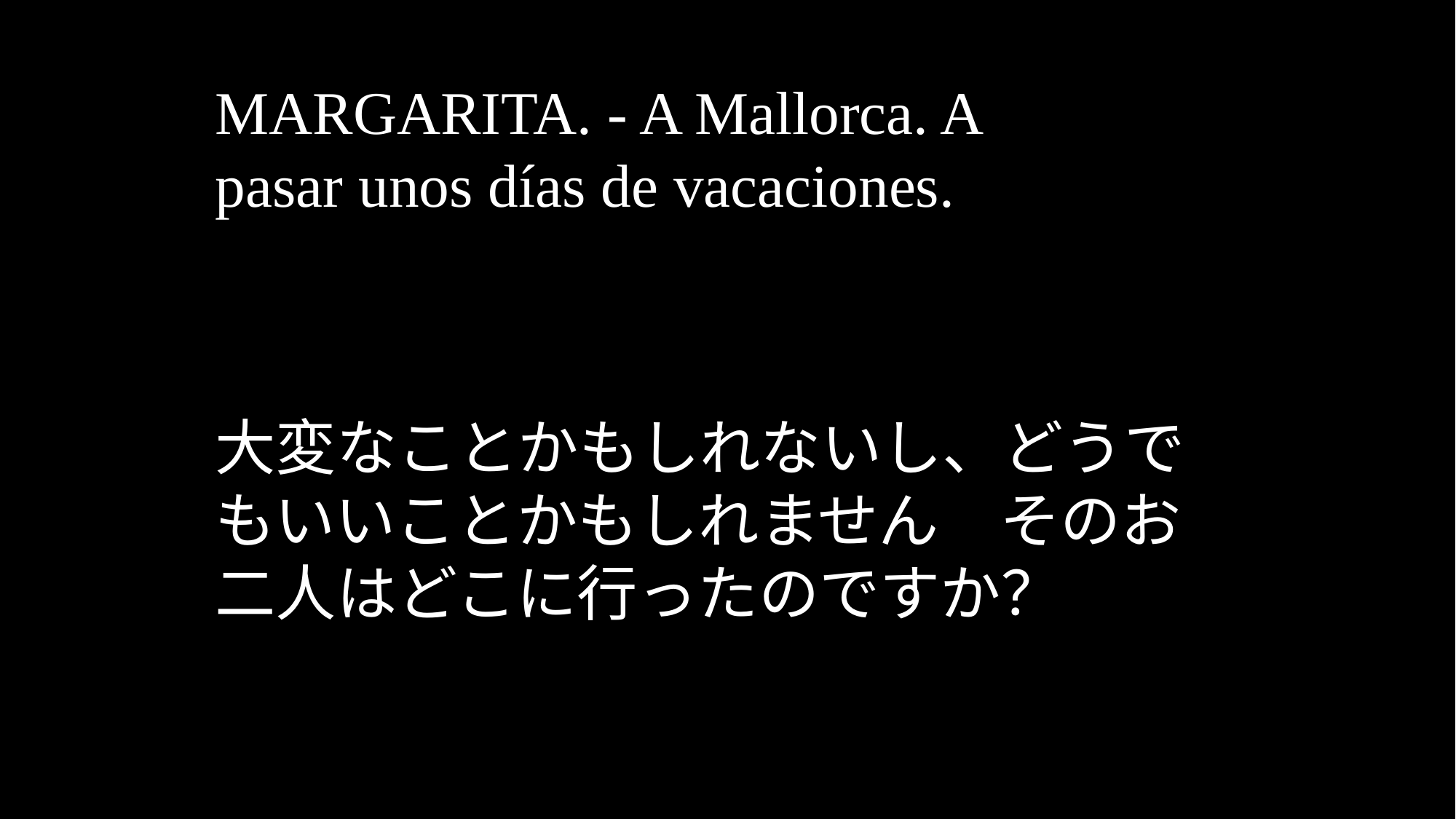

MARGARITA. - A Mallorca. A pasar unos días de vacaciones.

大変なことかもしれないし、どうでもいいことかもしれません　そのお二人はどこに行ったのですか？